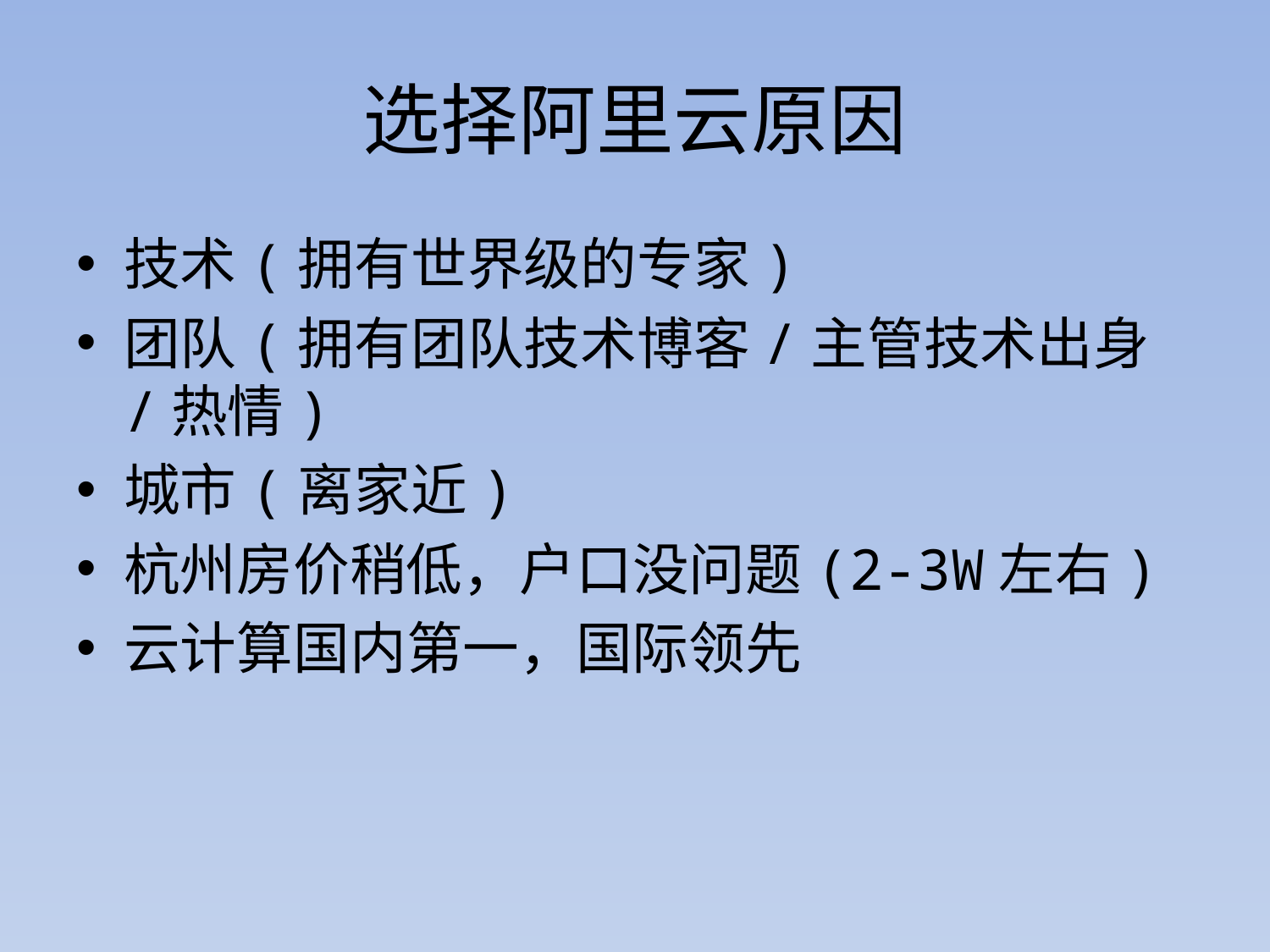

# 选择阿里云原因
技术(拥有世界级的专家)
团队(拥有团队技术博客/主管技术出身/热情)
城市(离家近)
杭州房价稍低，户口没问题(2-3W左右)
云计算国内第一，国际领先